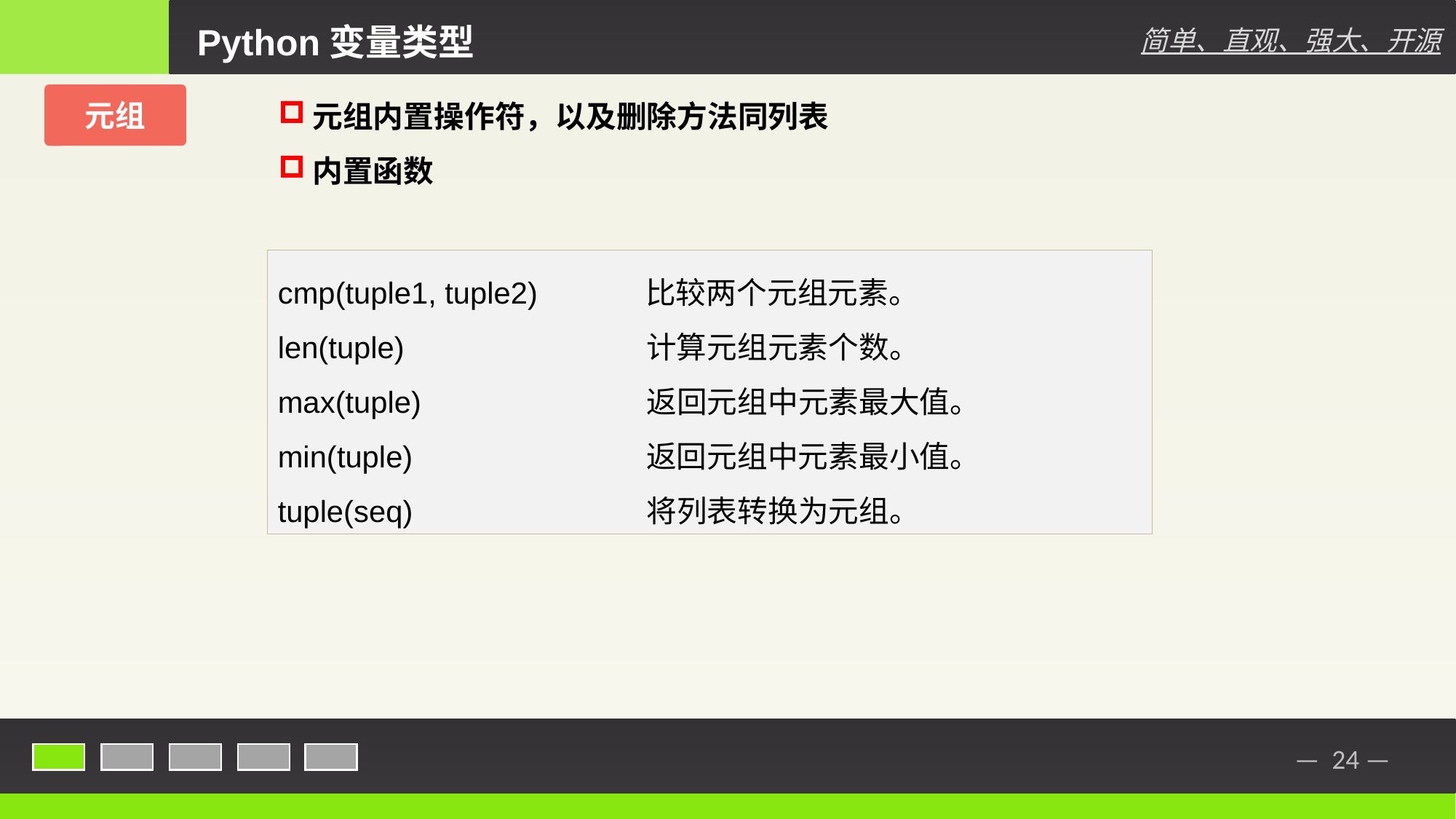

Python变量类型
简单、直观、强大、开源
元组内置操作符，以及删除方法同列表
内置函数
元组
cmp(tuple1, tuple2)            比较两个元组元素。
len(tuple)                            计算元组元素个数。
max(tuple)                          返回元组中元素最大值。
min(tuple)                           返回元组中元素最小值。
tuple(seq)                           将列表转换为元组。